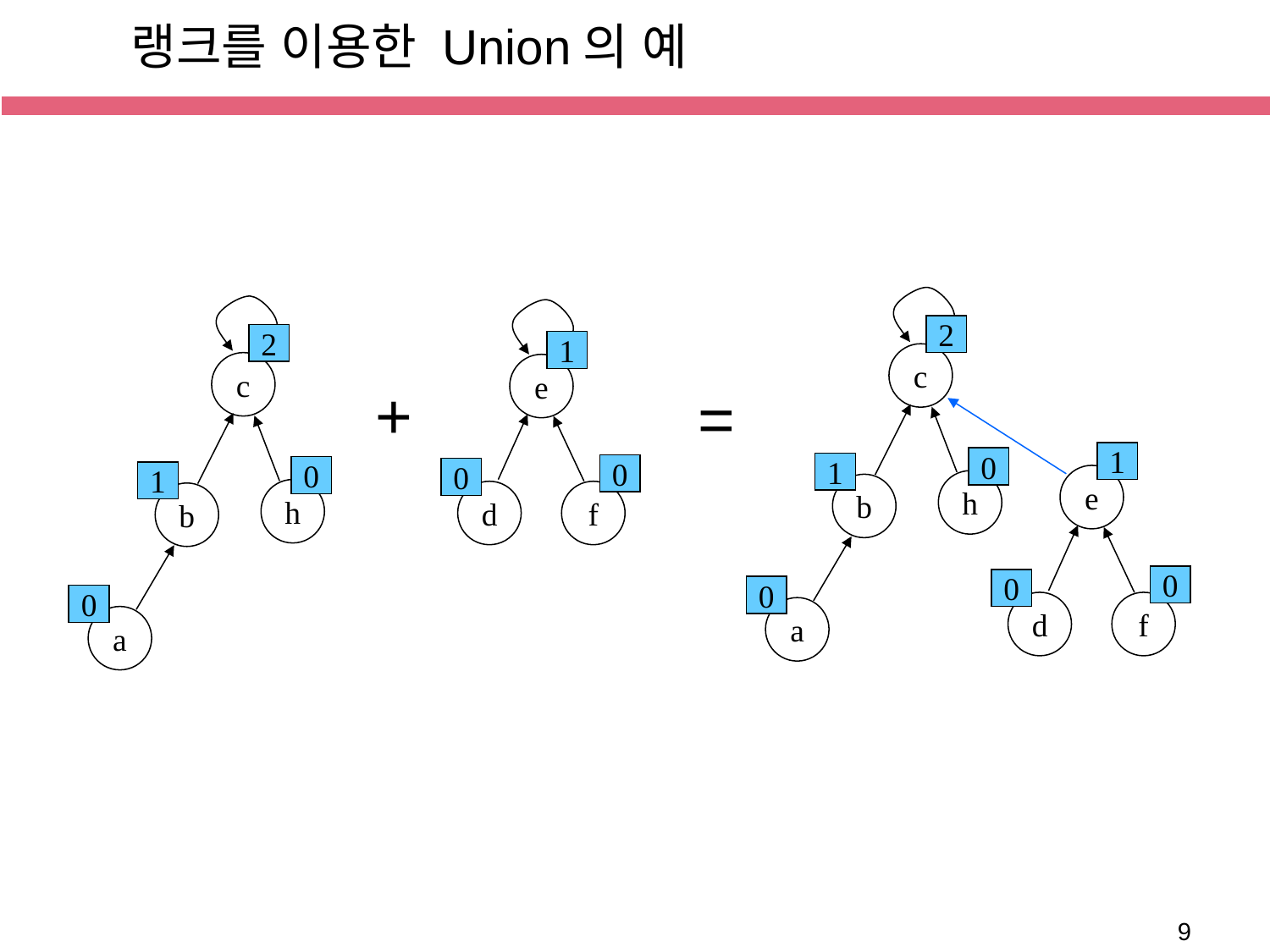

# 랭크를 이용한 Union의 예

2
2
1
c
c
e
+
=

1
0
1
0
0
0
1
e
h
b
h
d
f
b

0
0
0
0
d
f
a
a